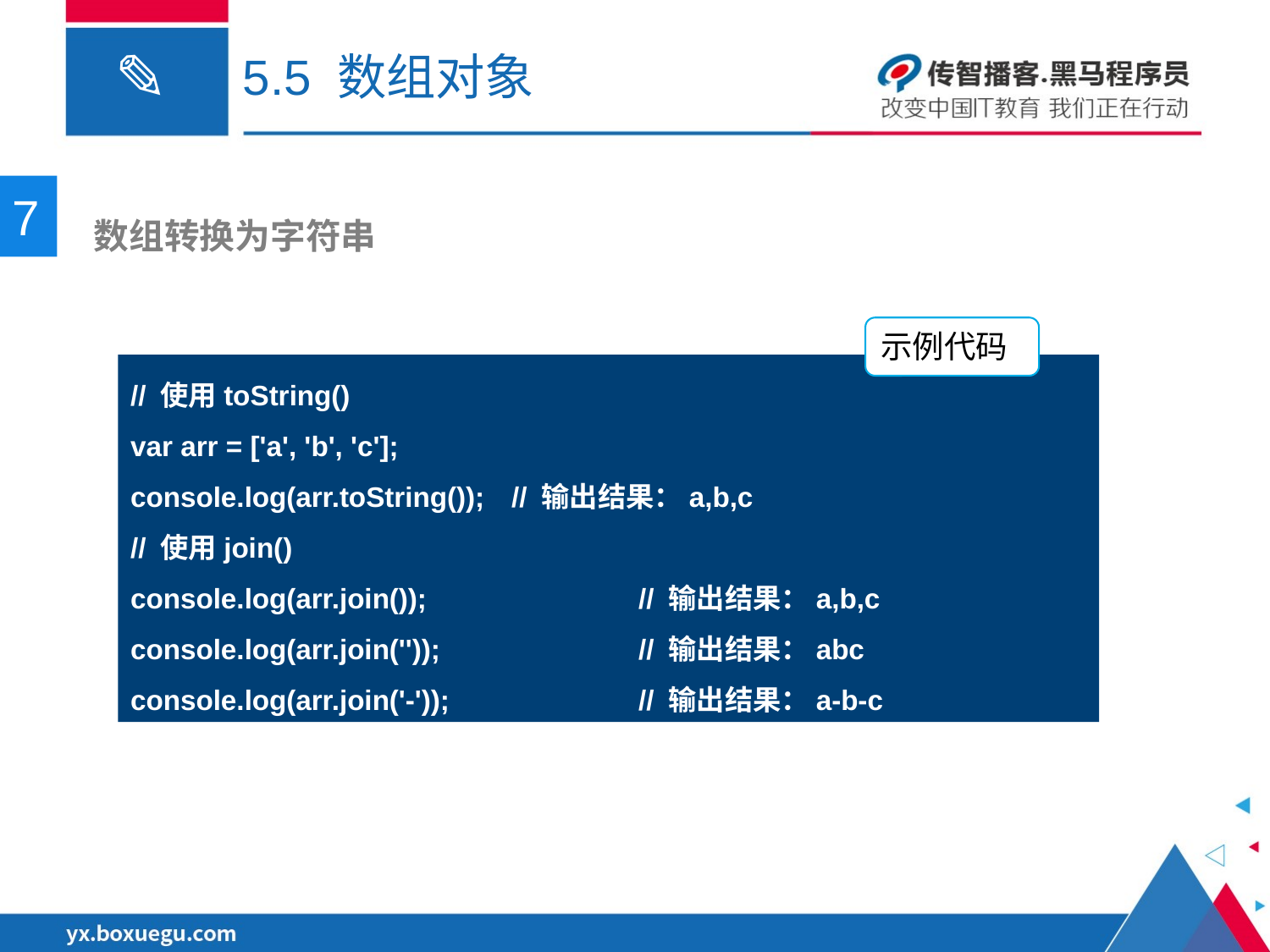

# 5.5 数组对象

7
  数组转换为字符串
示例代码
// 使用toString()
var arr = ['a', 'b', 'c'];
console.log(arr.toString());	// 输出结果：a,b,c
// 使用join()
console.log(arr.join());		// 输出结果：a,b,c
console.log(arr.join(''));		// 输出结果：abc
console.log(arr.join('-'));		// 输出结果：a-b-c